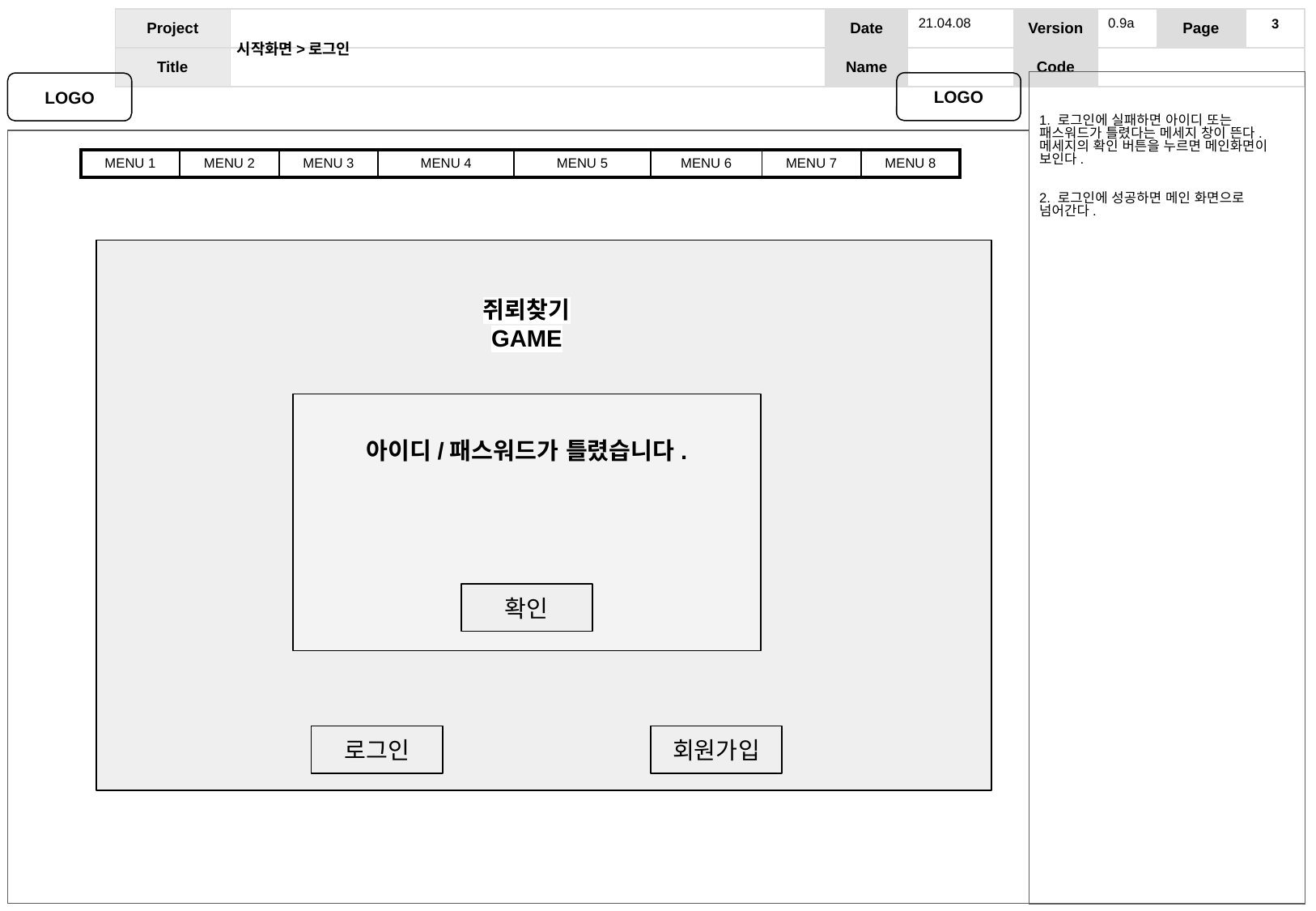

21.04.08
0.9a
# 시작화면>로그인
1. 로그인에 실패하면 아이디 또는 패스워드가 틀렸다는 메세지 창이 뜬다. 메세지의 확인 버튼을 누르면 메인화면이 보인다.

2. 로그인에 성공하면 메인 화면으로 넘어간다.

쥐뢰찾기
GAME

아이디/패스워드가 틀렸습니다.
ID
ssangyong123
PW
**********
확인
로그인
회원가입